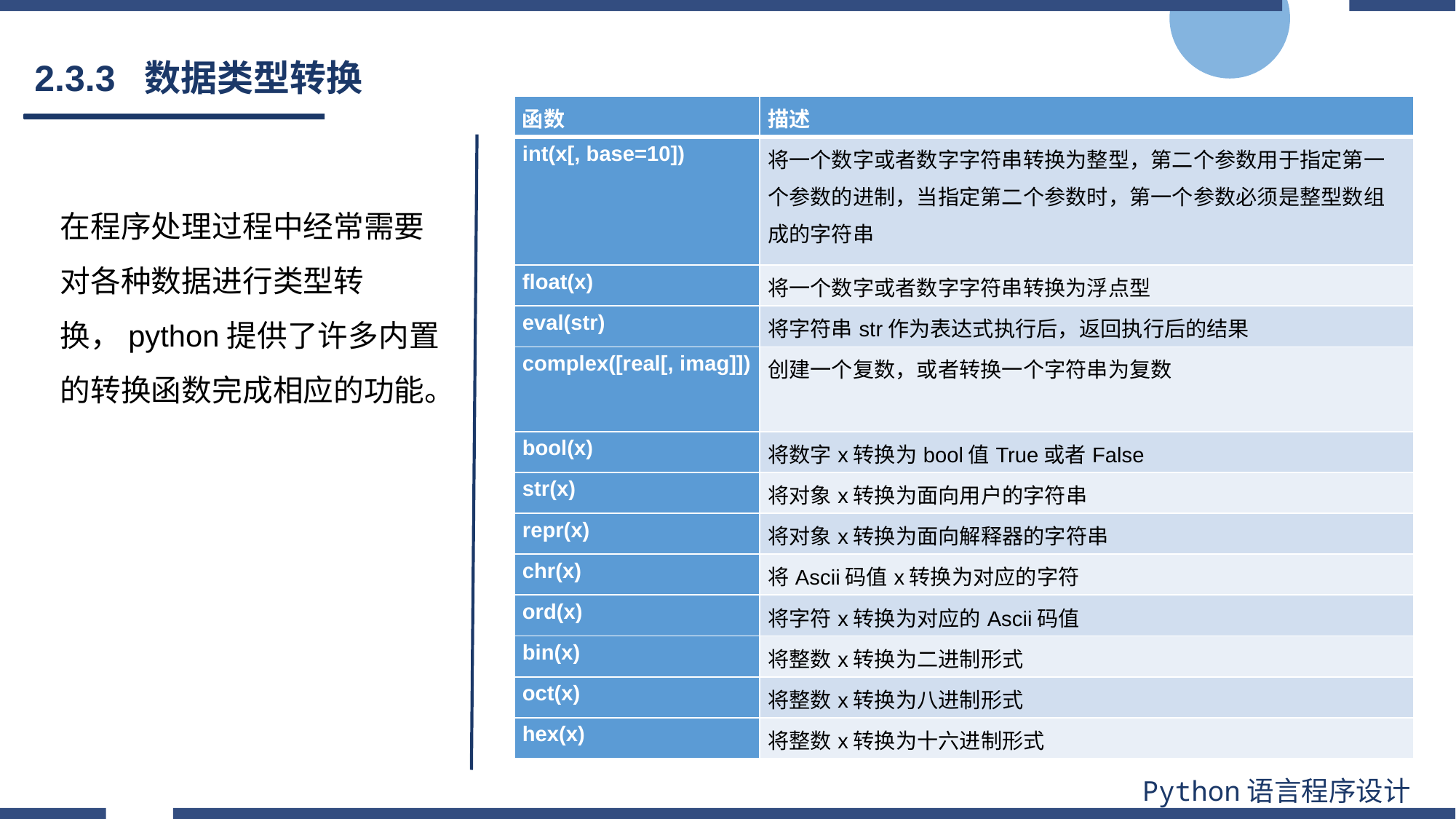

# 2.3.3  数据类型转换
| 函数 | 描述 |
| --- | --- |
| int(x[, base=10]) | 将一个数字或者数字字符串转换为整型，第二个参数用于指定第一个参数的进制，当指定第二个参数时，第一个参数必须是整型数组成的字符串 |
| float(x) | 将一个数字或者数字字符串转换为浮点型 |
| eval(str) | 将字符串str作为表达式执行后，返回执行后的结果 |
| complex([real[, imag]]) | 创建一个复数，或者转换一个字符串为复数 |
| bool(x) | 将数字x转换为bool值True或者False |
| str(x) | 将对象x转换为面向用户的字符串 |
| repr(x) | 将对象x转换为面向解释器的字符串 |
| chr(x) | 将Ascii码值x转换为对应的字符 |
| ord(x) | 将字符x转换为对应的Ascii码值 |
| bin(x) | 将整数x转换为二进制形式 |
| oct(x) | 将整数x转换为八进制形式 |
| hex(x) | 将整数x转换为十六进制形式 |
在程序处理过程中经常需要对各种数据进行类型转换，python提供了许多内置的转换函数完成相应的功能。